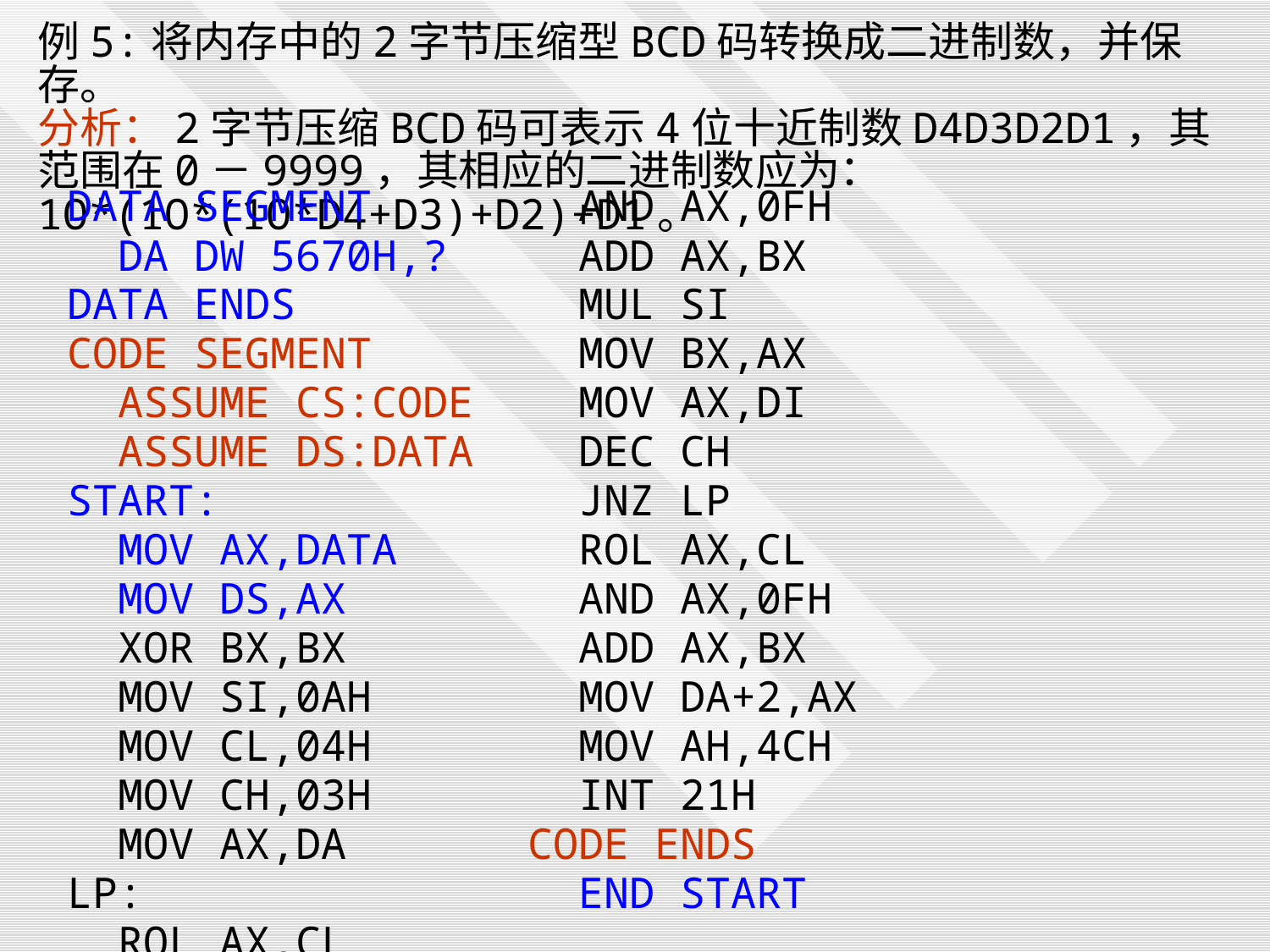

例5:将内存中的2字节压缩型BCD码转换成二进制数，并保存。
分析：2字节压缩BCD码可表示4位十近制数D4D3D2D1，其范围在0－9999，其相应的二进制数应为：1O*(1O*(1O*D4+D3)+D2)+D1。
| DATA SEGMENT DA DW 5670H,? DATA ENDS CODE SEGMENT ASSUME CS:CODE ASSUME DS:DATA START: MOV AX,DATA MOV DS,AX XOR BX,BX MOV SI,0AH MOV CL,04H MOV CH,03H MOV AX,DA LP: ROL AX,CL MOV DI,AX | AND AX,0FH ADD AX,BX MUL SI MOV BX,AX MOV AX,DI DEC CH JNZ LP ROL AX,CL AND AX,0FH ADD AX,BX MOV DA+2,AX MOV AH,4CH INT 21H CODE ENDS END START |
| --- | --- |